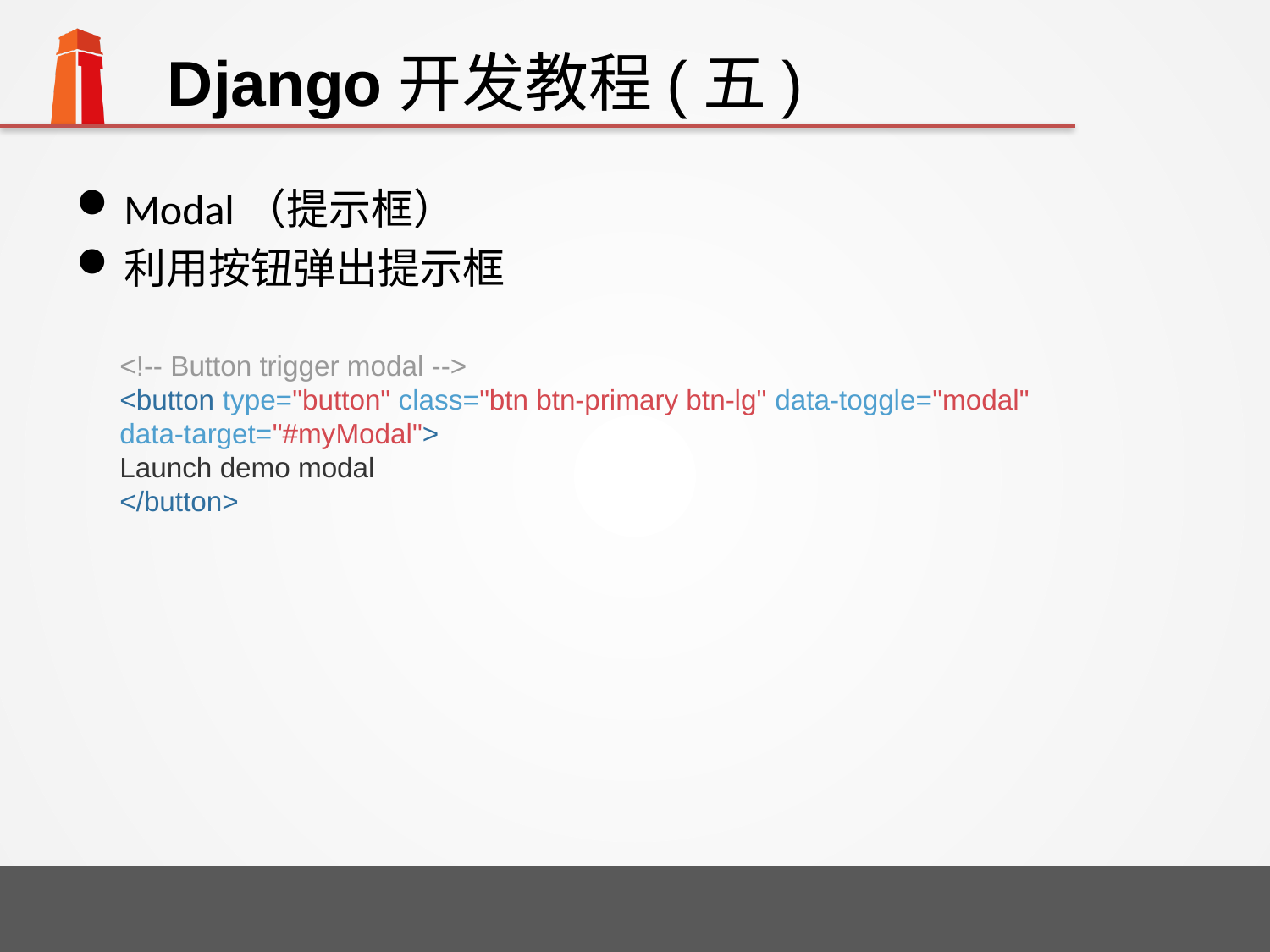

# Django开发教程(五)
Modal（提示框）
利用按钮弹出提示框
<!-- Button trigger modal -->
<button type="button" class="btn btn-primary btn-lg" data-toggle="modal"
data-target="#myModal">
Launch demo modal
</button>